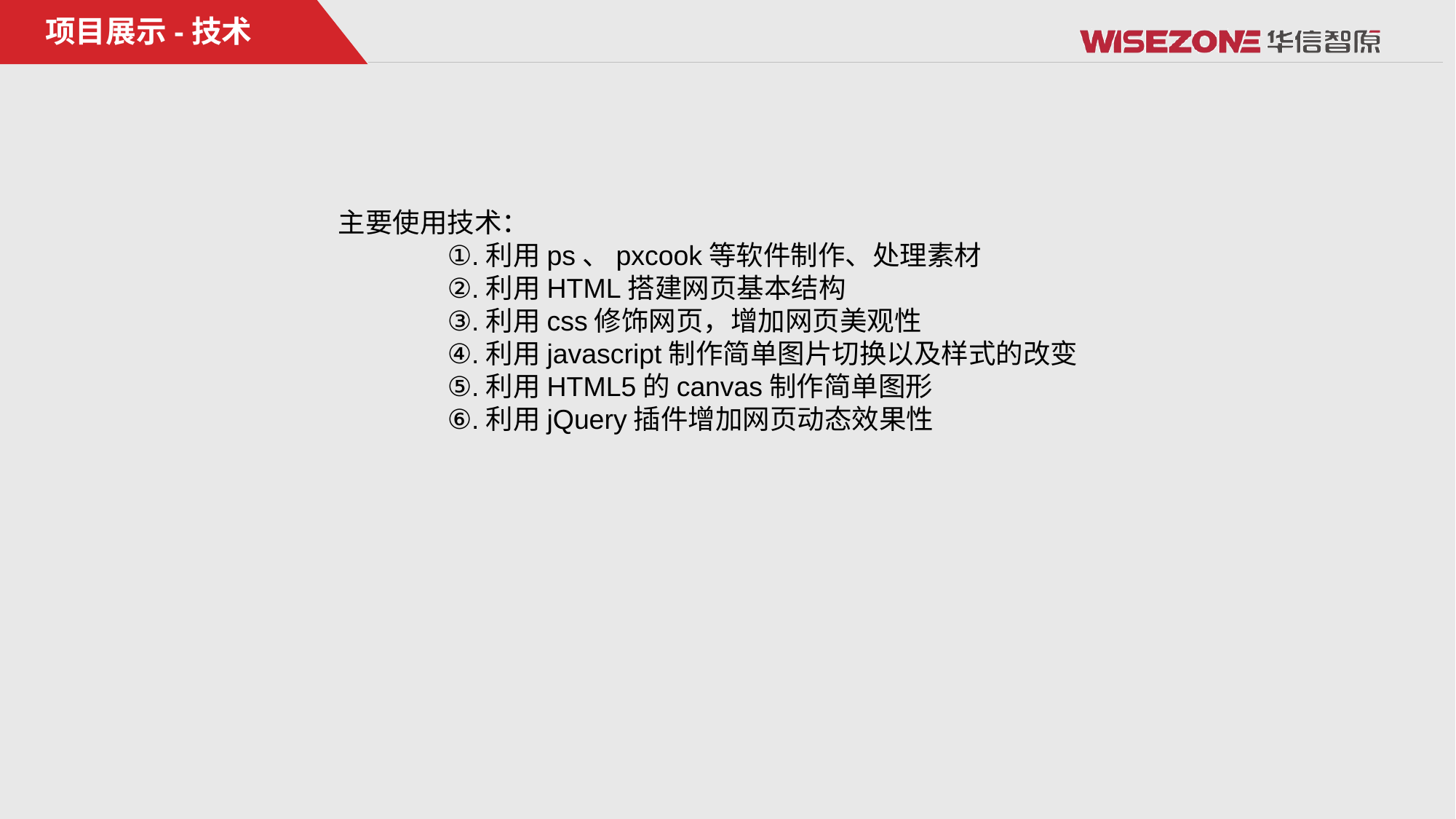

项目展示-技术
主要使用技术：
	①.利用ps、pxcook等软件制作、处理素材
	②.利用HTML搭建网页基本结构
	③.利用css修饰网页，增加网页美观性
	④.利用javascript制作简单图片切换以及样式的改变
	⑤.利用HTML5的canvas制作简单图形
	⑥.利用jQuery插件增加网页动态效果性